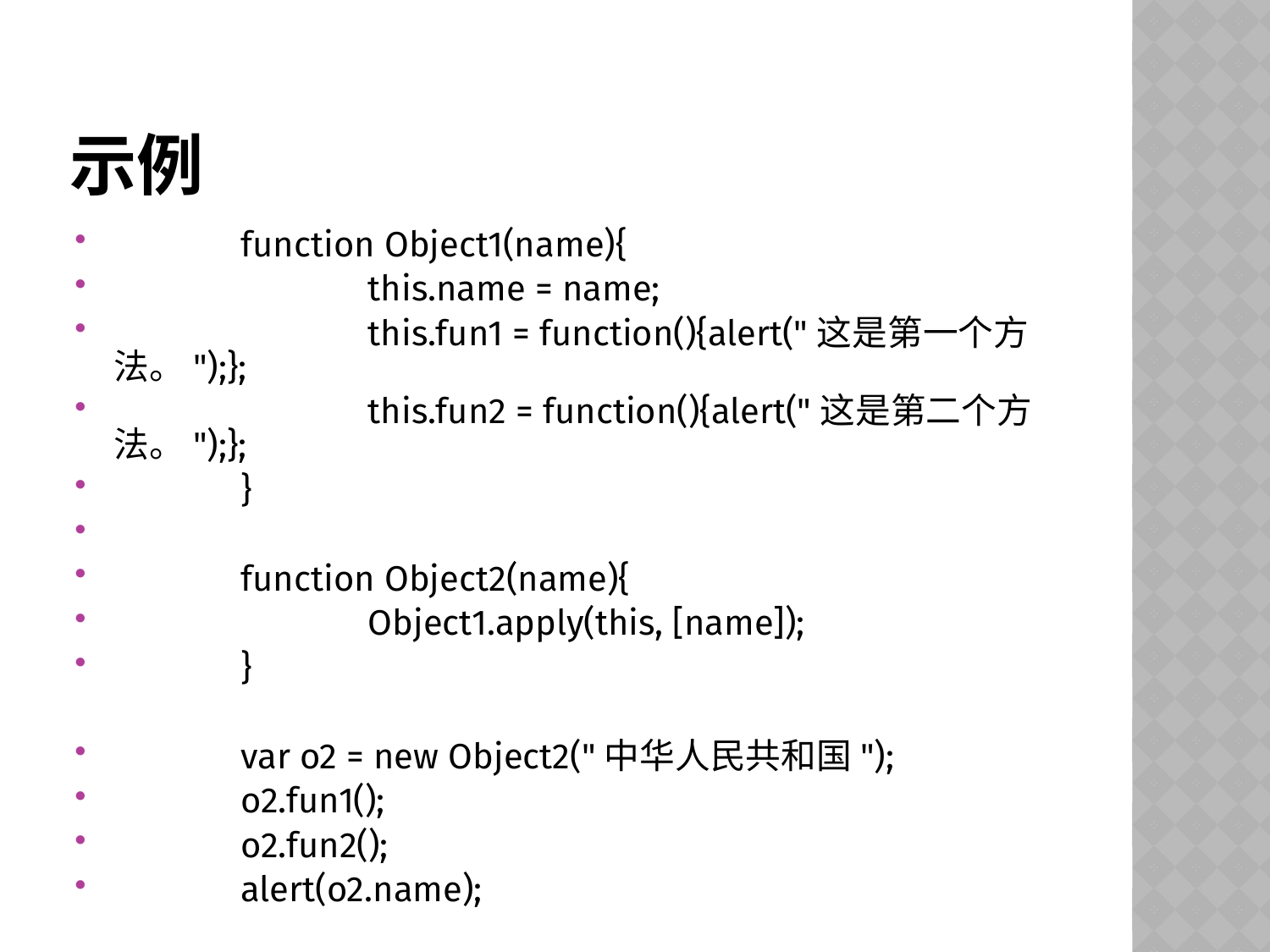

# 示例
	function Object1(name){
		this.name = name;
		this.fun1 = function(){alert("这是第一个方法。");};
		this.fun2 = function(){alert("这是第二个方法。");};
	}

	function Object2(name){
		Object1.apply(this, [name]);
	}

	var o2 = new Object2("中华人民共和国");
	o2.fun1();
	o2.fun2();
	alert(o2.name);